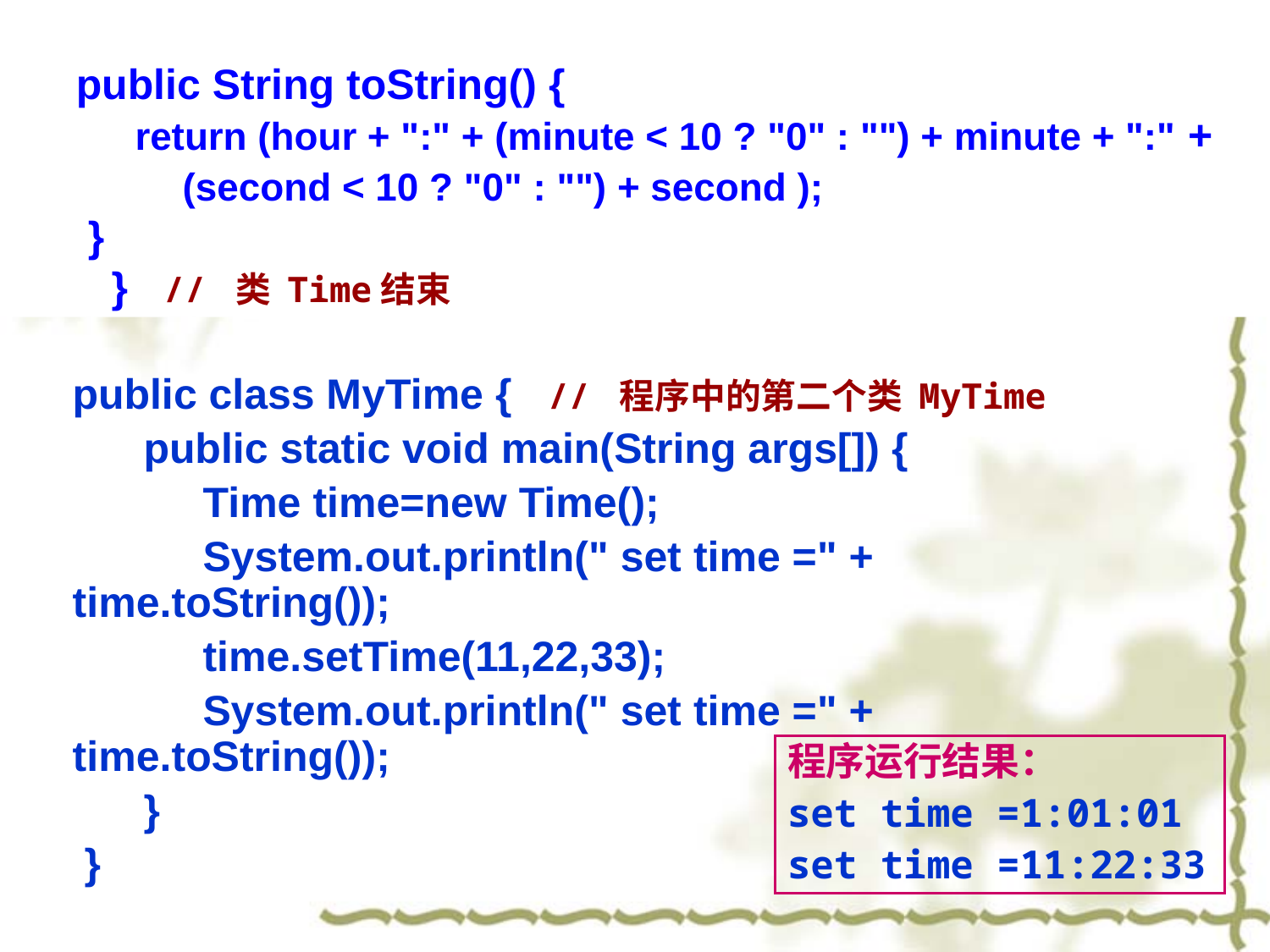

public String toString() {
     return (hour + ":" + (minute < 10 ? "0" : "") + minute + ":" +
         (second < 10 ? "0" : "") + second );
 }
   }   // 类 Time结束
#
public class MyTime {   // 程序中的第二个类 MyTime
      public static void main(String args[]) {
           Time time=new Time();
           System.out.println(" set time =" + time.toString());
           time.setTime(11,22,33);
           System.out.println(" set time =" + time.toString());
      }
 }
程序运行结果：
set time =1:01:01
set time =11:22:33